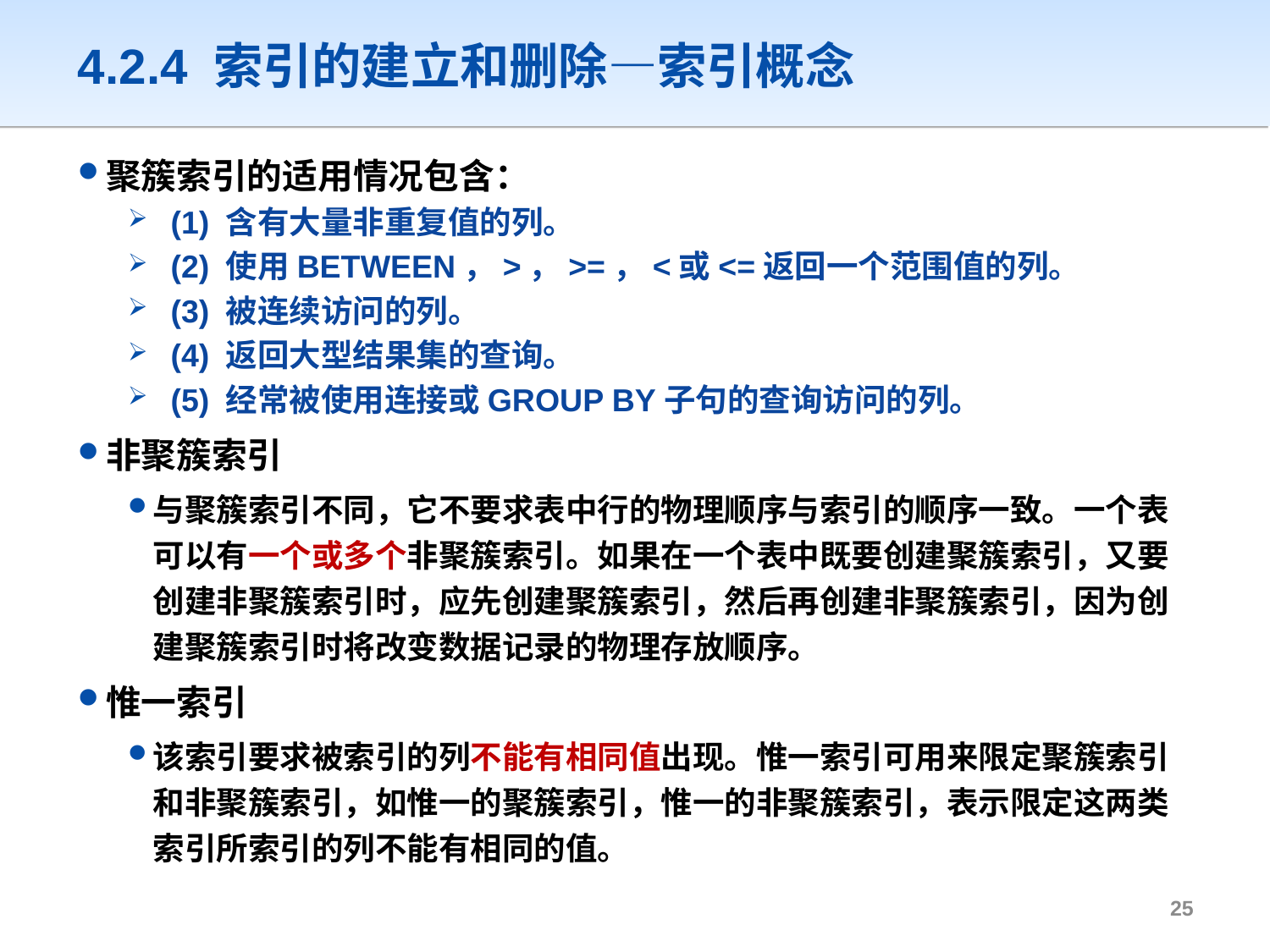

# 4.2.4 索引的建立和删除—索引概念
聚簇索引的适用情况包含：
  (1) 含有大量非重复值的列。
  (2) 使用BETWEEN，>，>=，<或<=返回一个范围值的列。
  (3) 被连续访问的列。
  (4) 返回大型结果集的查询。
  (5) 经常被使用连接或GROUP BY子句的查询访问的列。
非聚簇索引
与聚簇索引不同，它不要求表中行的物理顺序与索引的顺序一致。一个表可以有一个或多个非聚簇索引。如果在一个表中既要创建聚簇索引，又要创建非聚簇索引时，应先创建聚簇索引，然后再创建非聚簇索引，因为创建聚簇索引时将改变数据记录的物理存放顺序。
惟一索引
该索引要求被索引的列不能有相同值出现。惟一索引可用来限定聚簇索引和非聚簇索引，如惟一的聚簇索引，惟一的非聚簇索引，表示限定这两类索引所索引的列不能有相同的值。

25